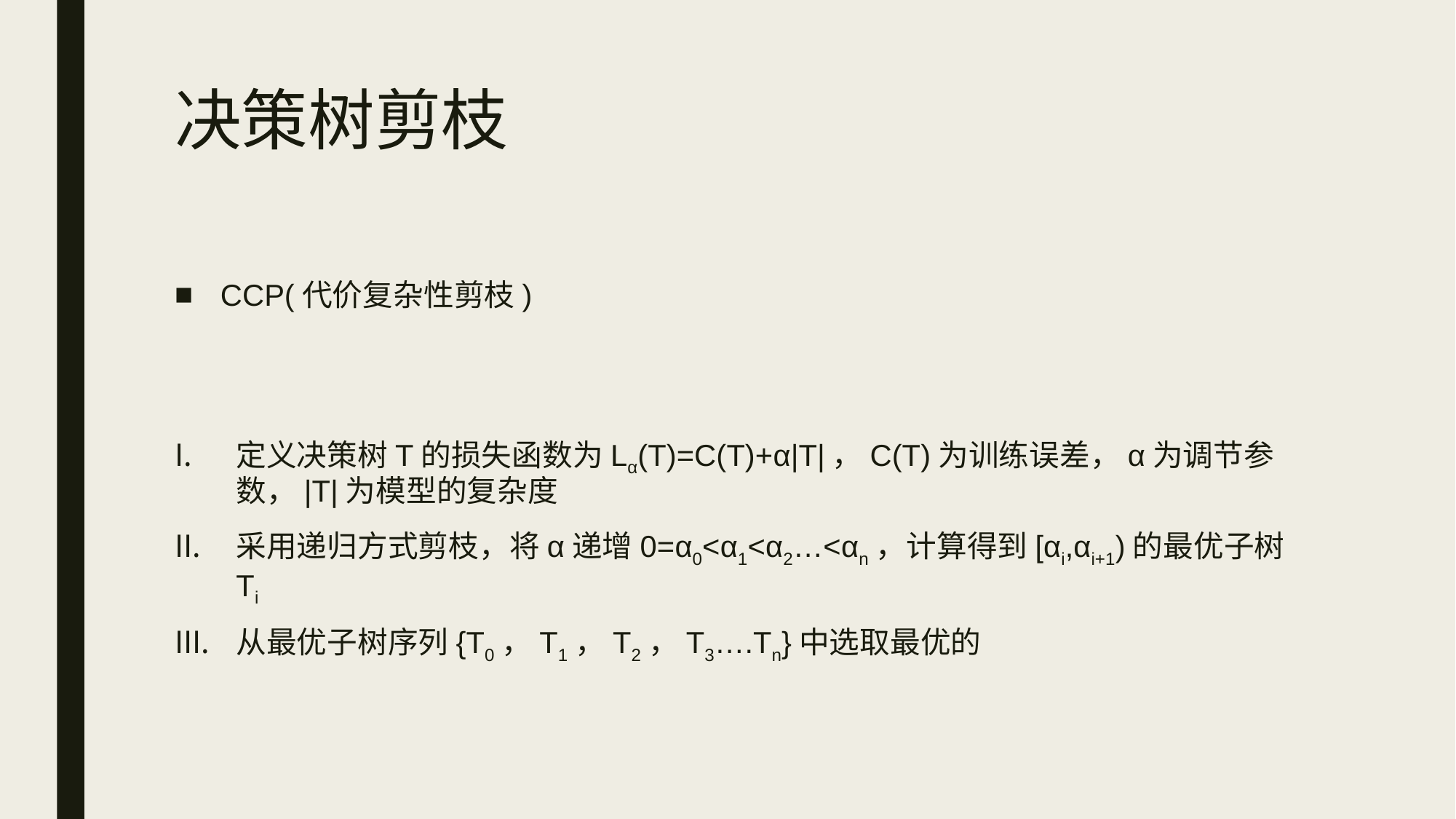

# 决策树剪枝
CCP(代价复杂性剪枝)

定义决策树T的损失函数为Lα(T)=C(T)+α|T|，C(T)为训练误差，α为调节参数，|T|为模型的复杂度
采用递归方式剪枝，将α递增0=α0<α1<α2…<αn，计算得到[αi,αi+1)的最优子树Ti
从最优子树序列{T0，T1，T2，T3….Tn}中选取最优的